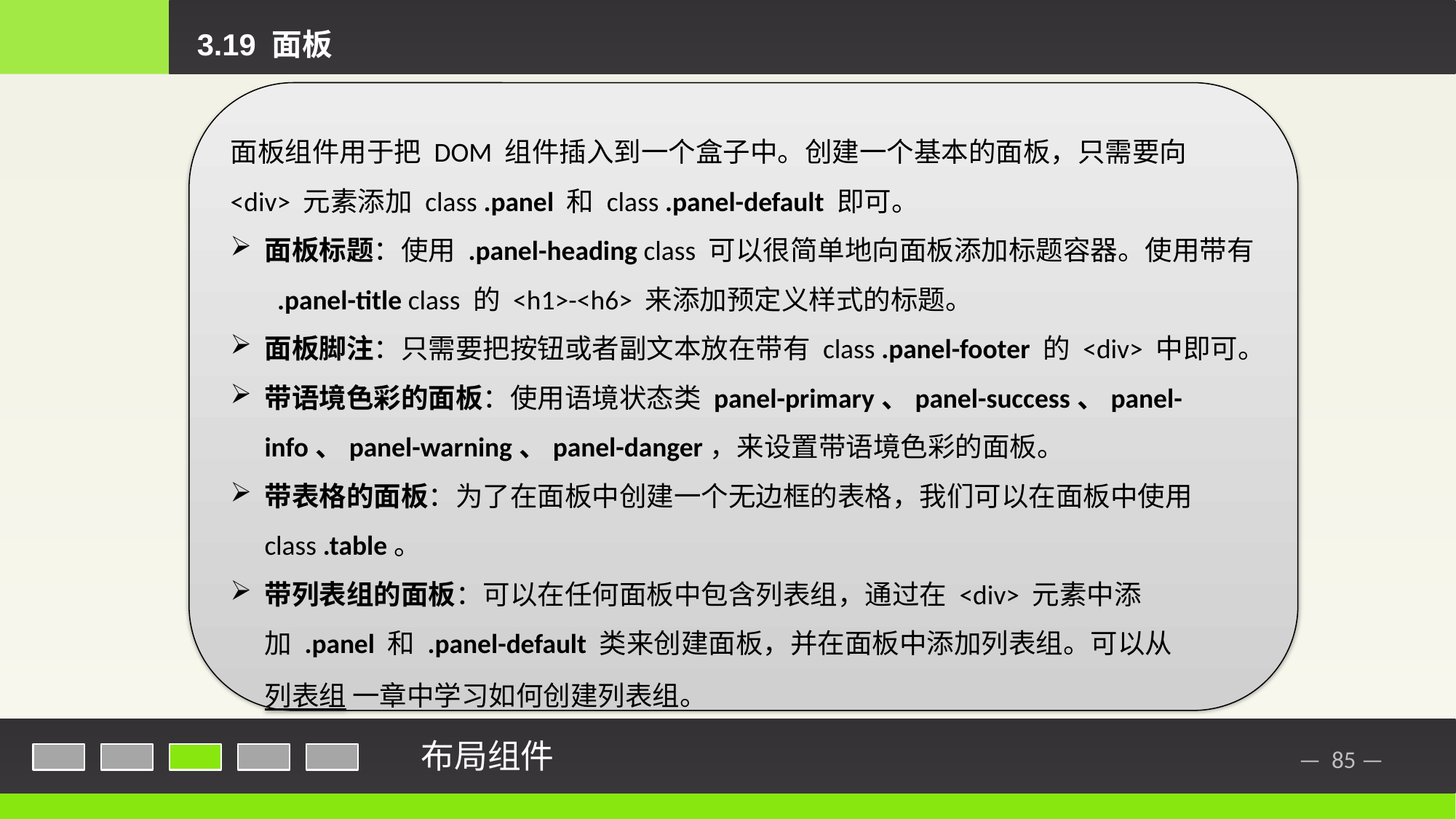

3.19 面板
面板组件用于把 DOM 组件插入到一个盒子中。创建一个基本的面板，只需要向 <div> 元素添加 class .panel 和 class .panel-default 即可。
面板标题：使用 .panel-heading class 可以很简单地向面板添加标题容器。使用带有 .panel-title class 的 <h1>-<h6> 来添加预定义样式的标题。
面板脚注：只需要把按钮或者副文本放在带有 class .panel-footer 的 <div> 中即可。
带语境色彩的面板：使用语境状态类 panel-primary、panel-success、panel-info、panel-warning、panel-danger，来设置带语境色彩的面板。
带表格的面板：为了在面板中创建一个无边框的表格，我们可以在面板中使用 class .table。
带列表组的面板：可以在任何面板中包含列表组，通过在 <div> 元素中添加 .panel 和 .panel-default 类来创建面板，并在面板中添加列表组。可以从 列表组 一章中学习如何创建列表组。